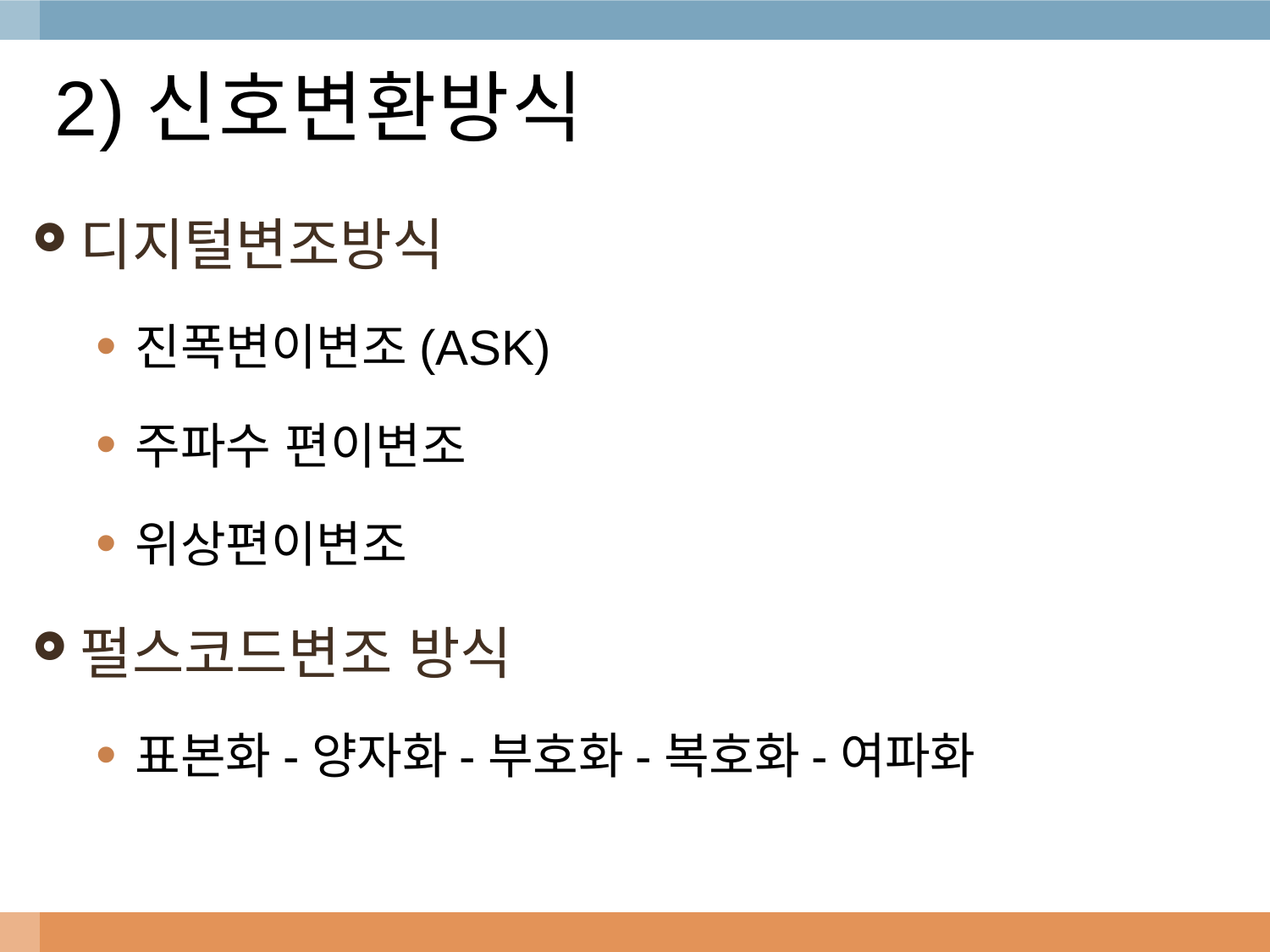

# 2)신호변환방식
디지털변조방식
진폭변이변조(ASK)
주파수 편이변조
위상편이변조
펄스코드변조 방식
표본화-양자화-부호화-복호화-여파화